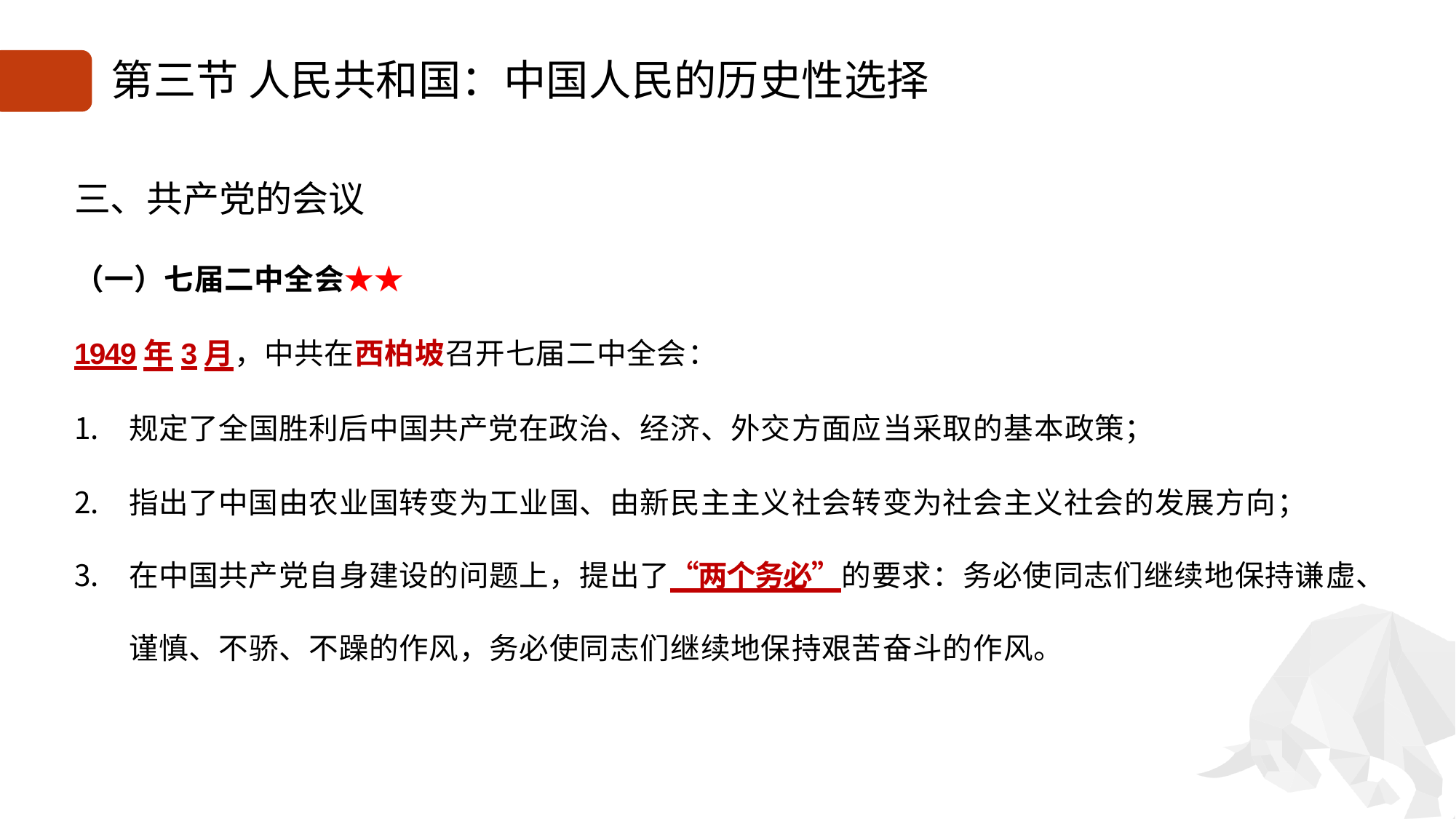

# 第三节 人民共和国：中国人民的历史性选择
三、共产党的会议

（一）七届二中全会★★

1949年3月，中共在西柏坡召开七届二中全会：

规定了全国胜利后中国共产党在政治、经济、外交方面应当采取的基本政策；

指出了中国由农业国转变为工业国、由新民主主义社会转变为社会主义社会的发展方向；
在中国共产党自身建设的问题上，提出了“两个务必”的要求：务必使同志们继续地保持谦虚、 谨慎、不骄、不躁的作风，务必使同志们继续地保持艰苦奋斗的作风。